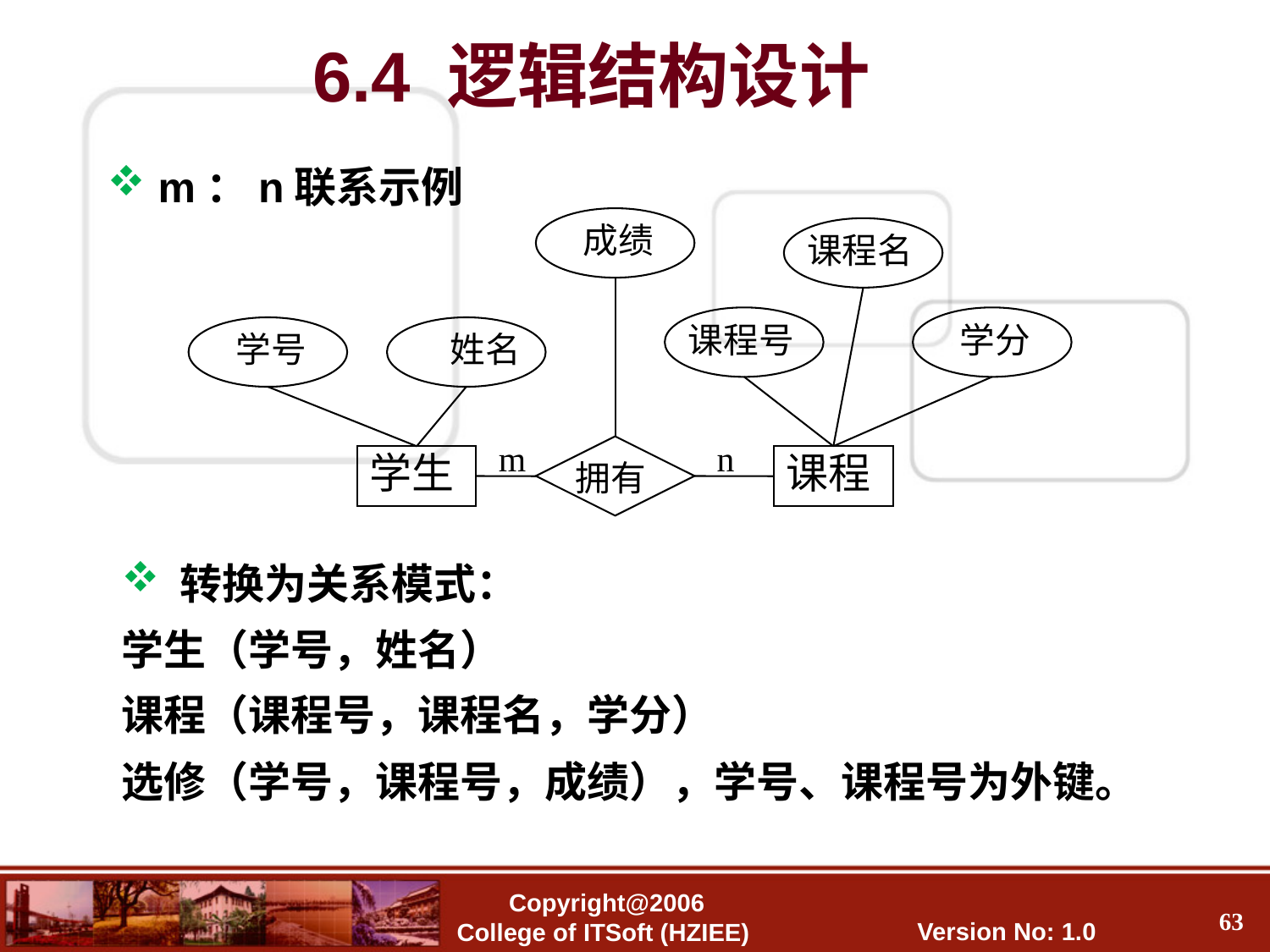

6.4 逻辑结构设计
 m：n联系示例
  成绩
课程名
课程号
  学分
  学号
    姓名
m
拥有
n
学生
课程
 转换为关系模式：
学生（学号，姓名）
课程（课程号，课程名，学分）
选修（学号，课程号，成绩），学号、课程号为外键。